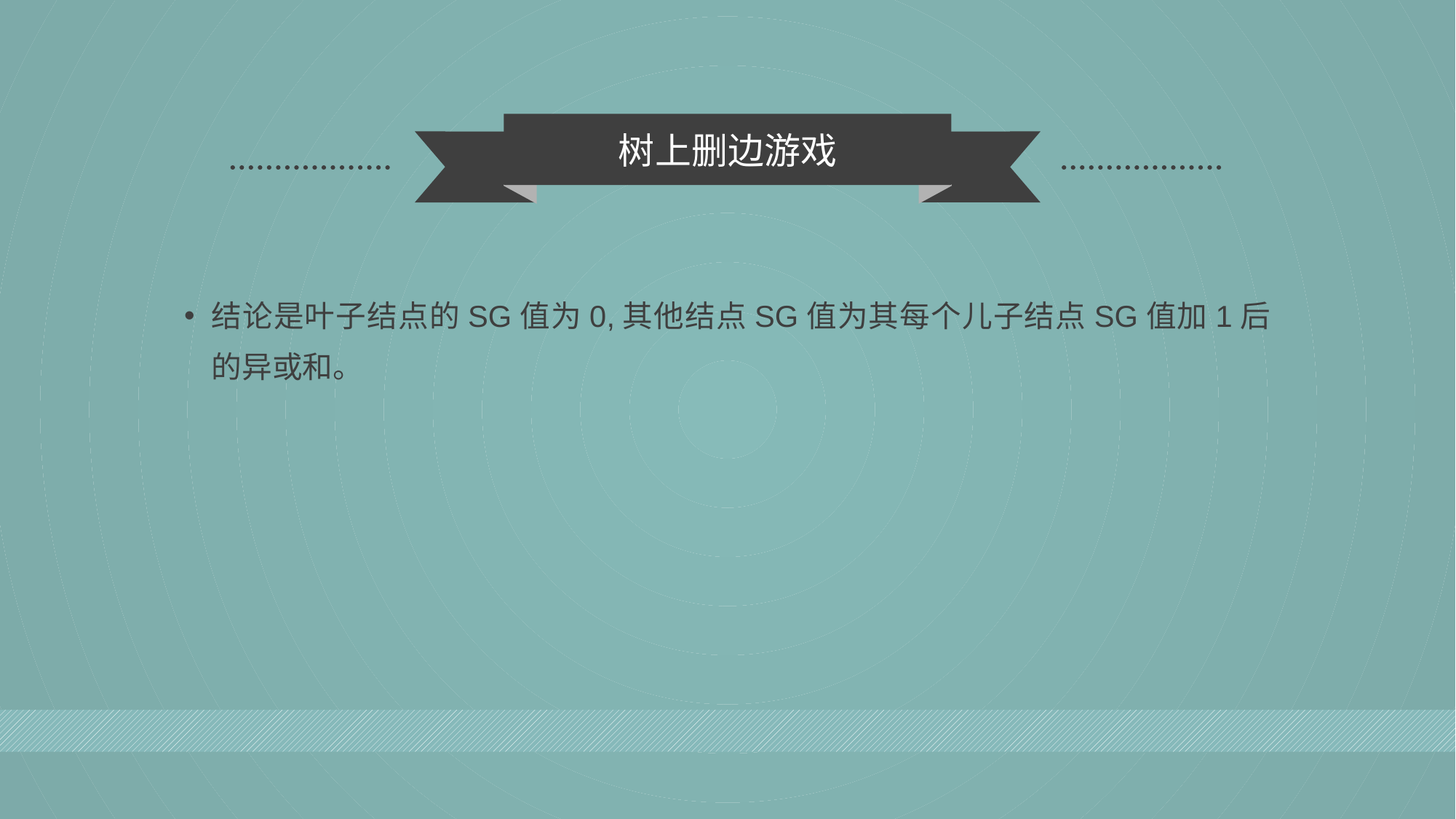

树上删边游戏

结论是叶子结点的SG值为0,其他结点SG值为其每个儿子结点SG值加1后的异或和。